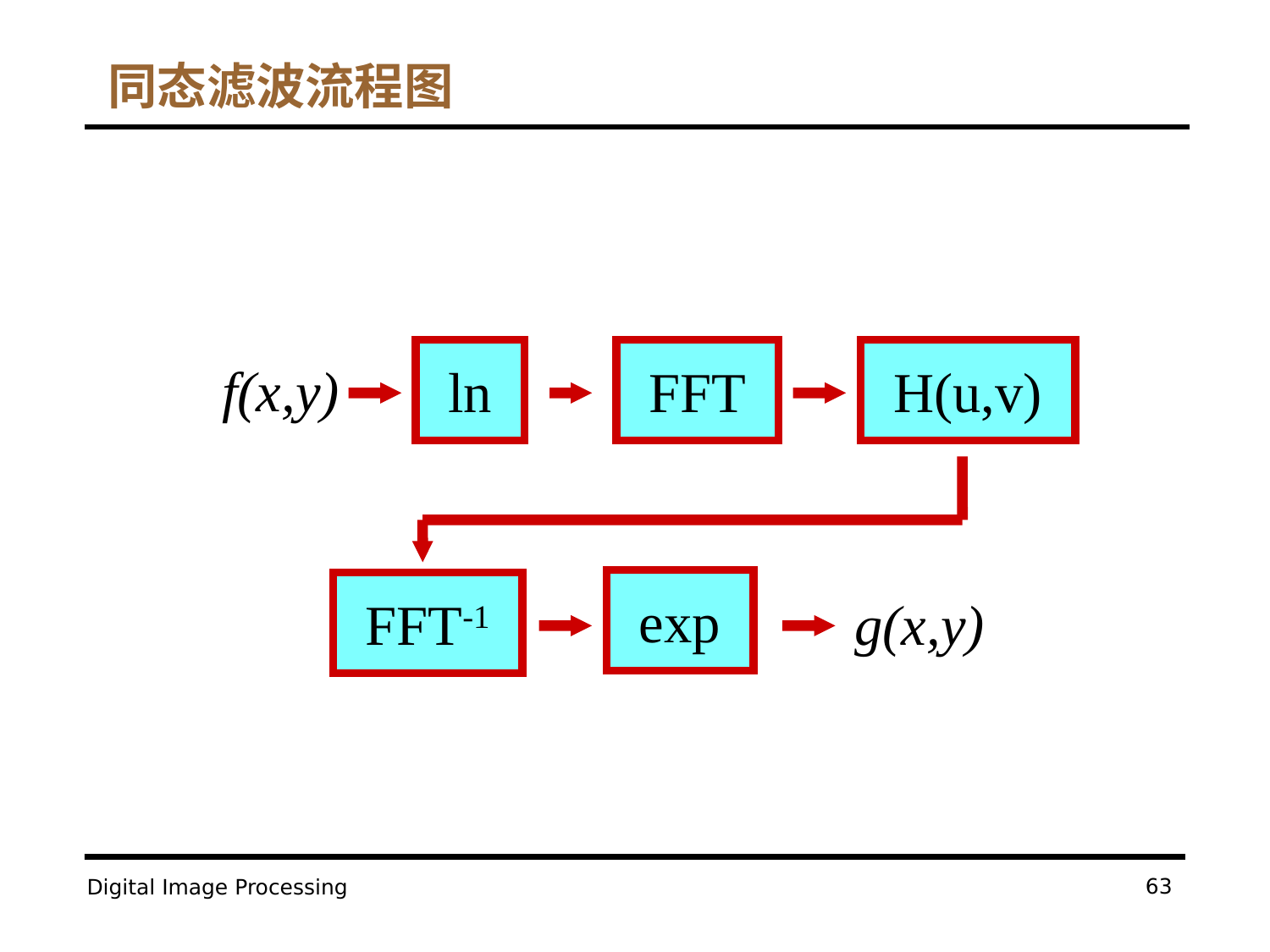

# 同态滤波流程图
f(x,y)
ln
FFT
H(u,v)

exp
FFT-1
g(x,y)

63
Digital Image Processing